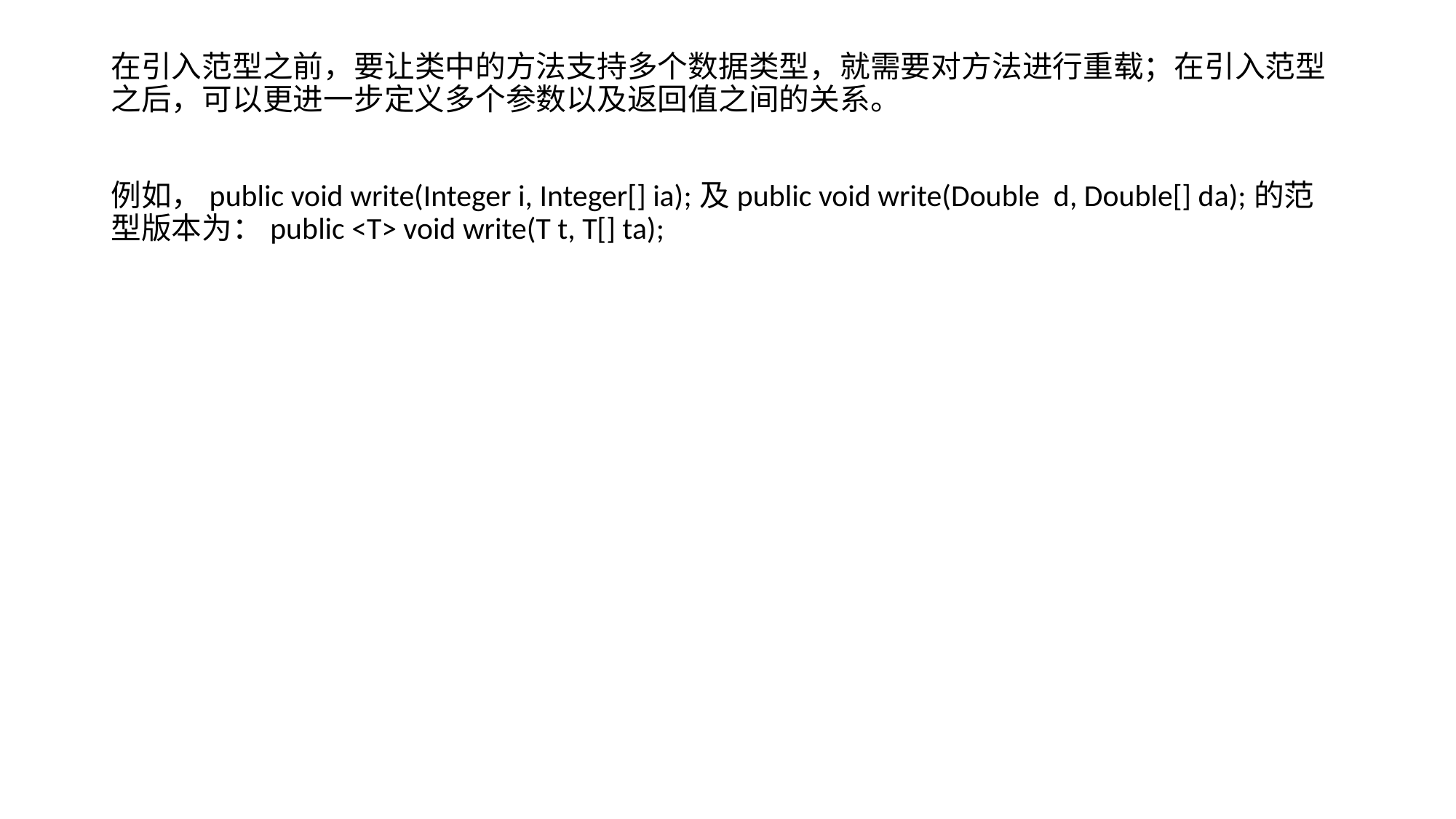

在引入范型之前，要让类中的方法支持多个数据类型，就需要对方法进行重载；在引入范型之后，可以更进一步定义多个参数以及返回值之间的关系。

例如，public void write(Integer i, Integer[] ia);及public void write(Double  d, Double[] da);的范型版本为：public <T> void write(T t, T[] ta);